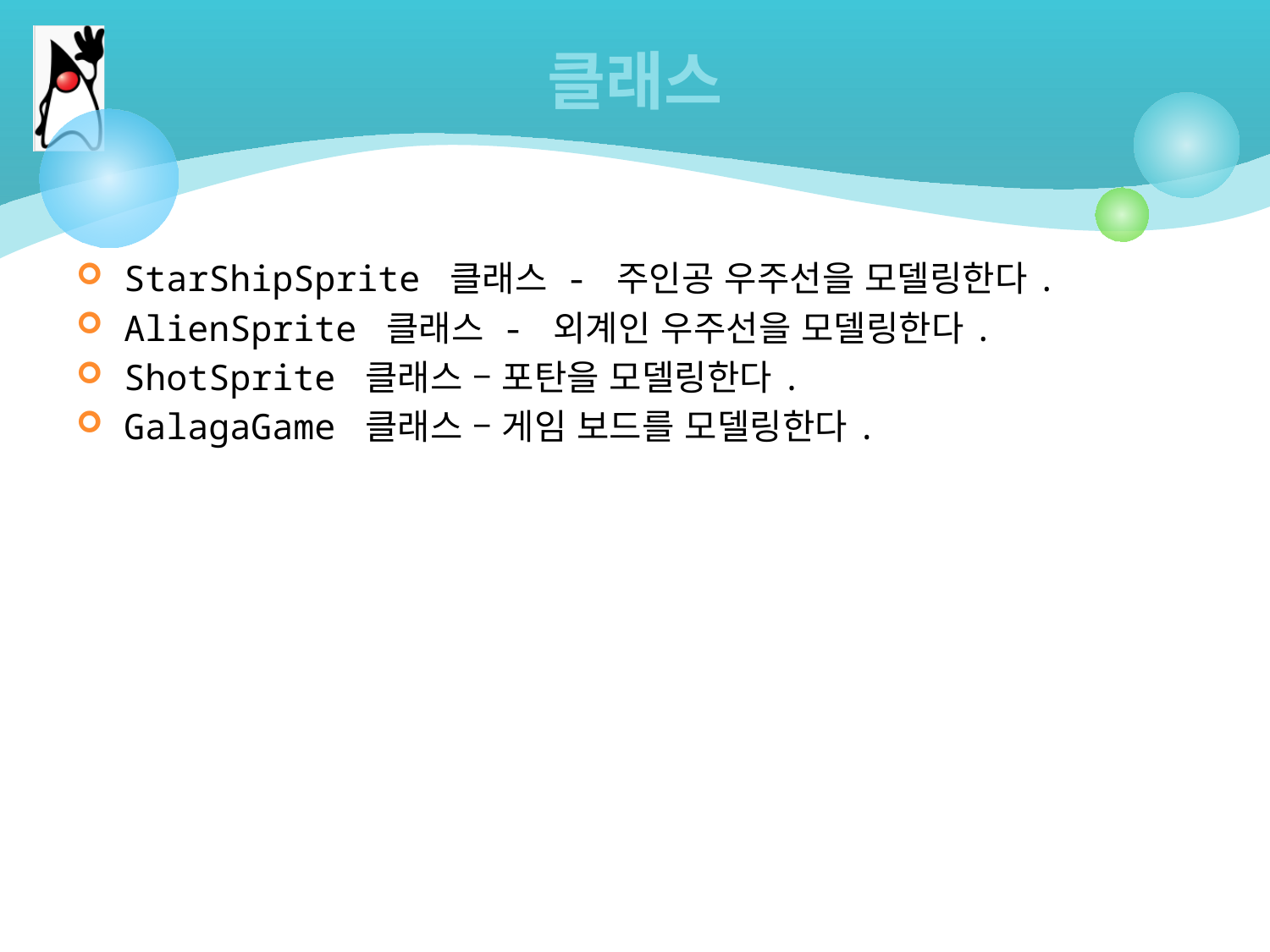

# 클래스
StarShipSprite 클래스 - 주인공 우주선을 모델링한다.
AlienSprite 클래스 - 외계인 우주선을 모델링한다.
ShotSprite 클래스 – 포탄을 모델링한다.
GalagaGame 클래스 – 게임 보드를 모델링한다.